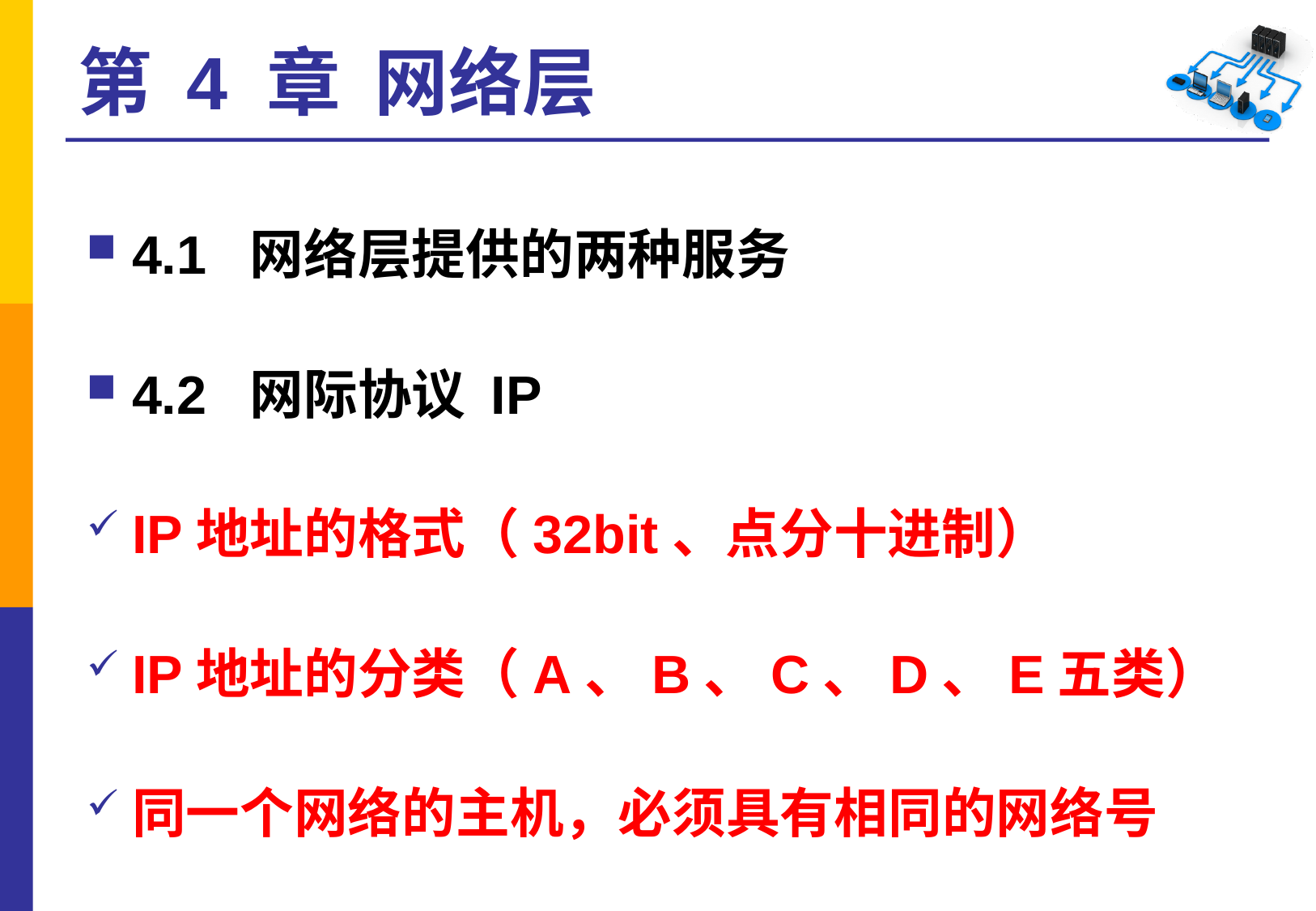

# 第 4 章  网络层
4.1  网络层提供的两种服务
4.2  网际协议 IP
IP地址的格式（32bit、点分十进制）
IP地址的分类（A、B、C、D、E五类）
同一个网络的主机，必须具有相同的网络号